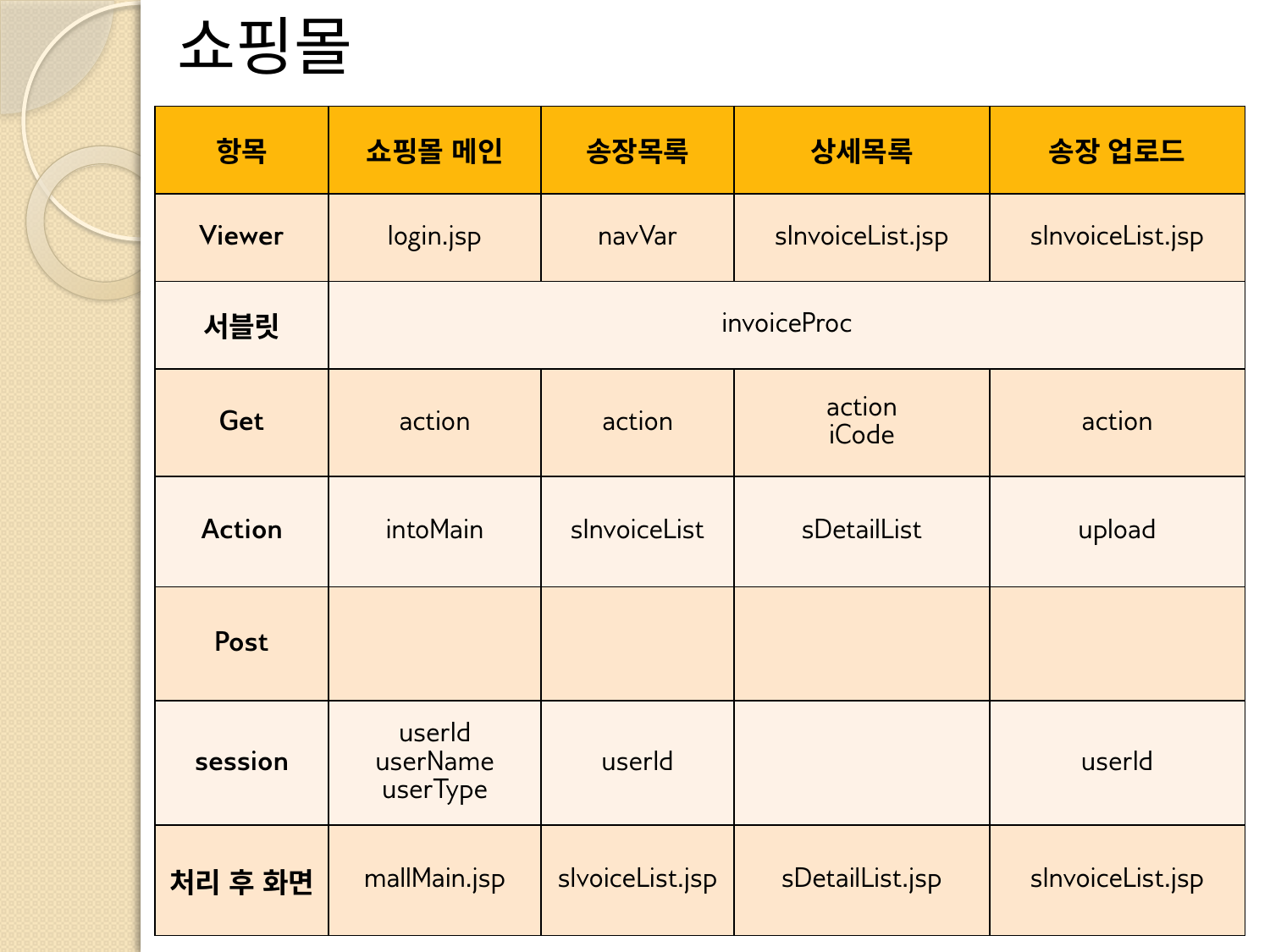

쇼핑몰
| 항목 | 쇼핑몰 메인 | 송장목록 | 상세목록 | 송장 업로드 |
| --- | --- | --- | --- | --- |
| Viewer | login.jsp | navVar | sInvoiceList.jsp | sInvoiceList.jsp |
| 서블릿 | invoiceProc |  |  |  |
| Get | action | action | action iCode | action |
| Action | intoMain | sInvoiceList | sDetailList | upload |
| Post |  |  |  |  |
| session | userId userName userType | userId |  | userId |
| 처리 후 화면 | mallMain.jsp | sIvoiceList.jsp | sDetailList.jsp | sInvoiceList.jsp |